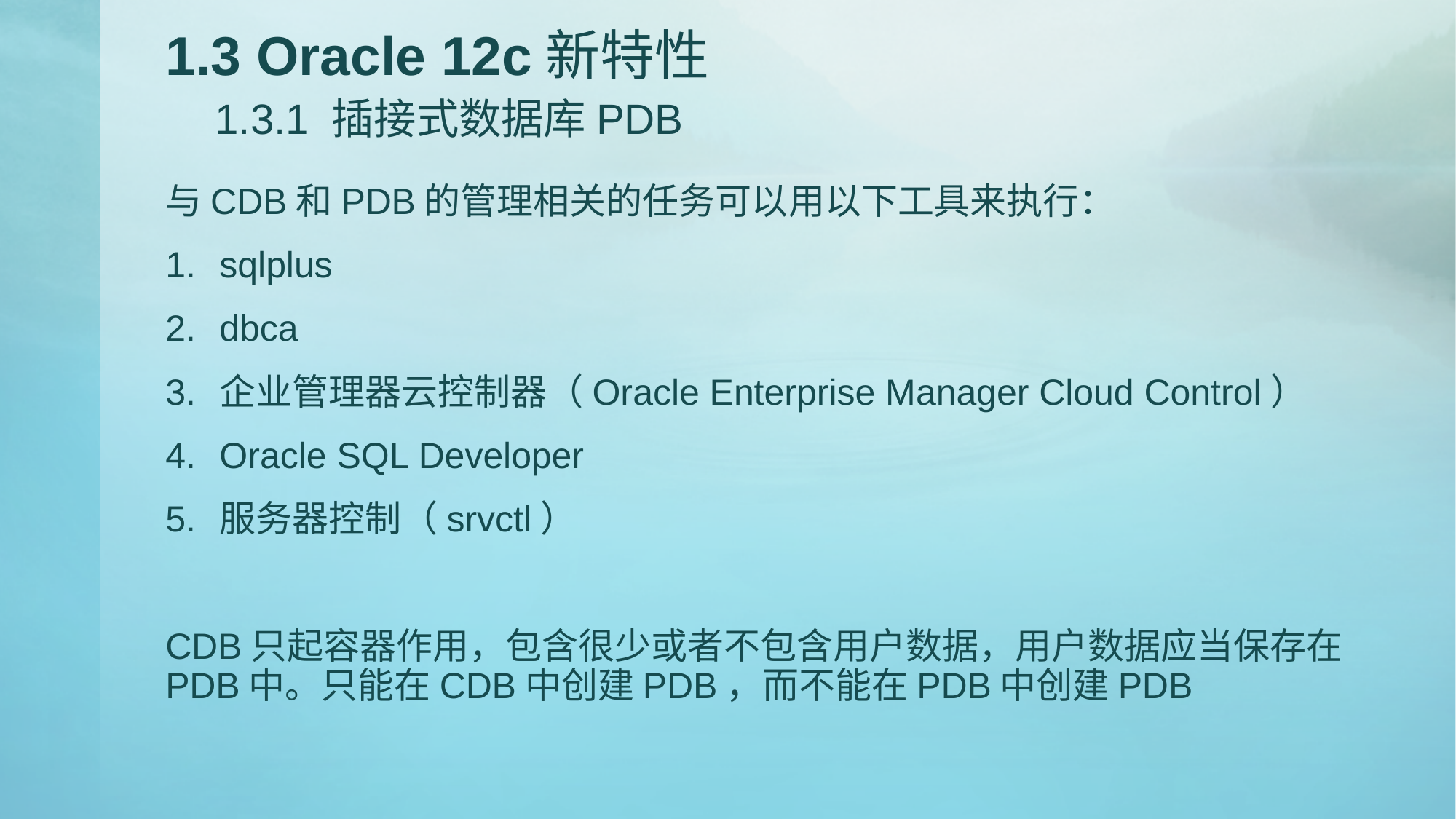

# 1.3 Oracle 12c新特性 1.3.1 插接式数据库PDB
与CDB和PDB的管理相关的任务可以用以下工具来执行：
sqlplus
dbca
企业管理器云控制器（Oracle Enterprise Manager Cloud Control）
Oracle SQL Developer
服务器控制（srvctl）

CDB只起容器作用，包含很少或者不包含用户数据，用户数据应当保存在PDB中。只能在CDB中创建PDB，而不能在PDB中创建PDB